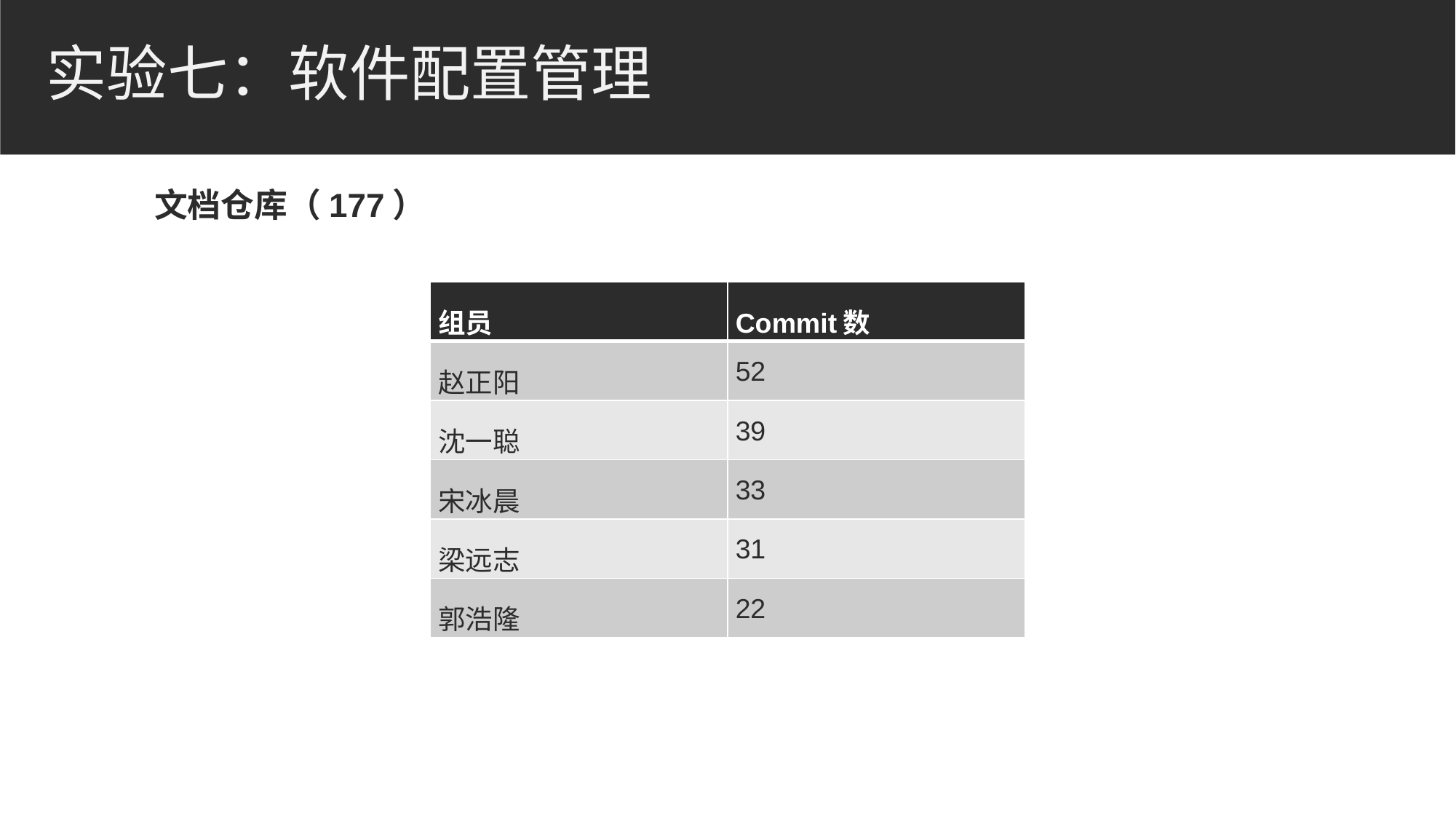

# 实验七：软件配置管理
文档仓库（177）

| 组员 | Commit数 |
| --- | --- |
| 赵正阳 | 52 |
| 沈一聪 | 39 |
| 宋冰晨 | 33 |
| 梁远志 | 31 |
| 郭浩隆 | 22 |